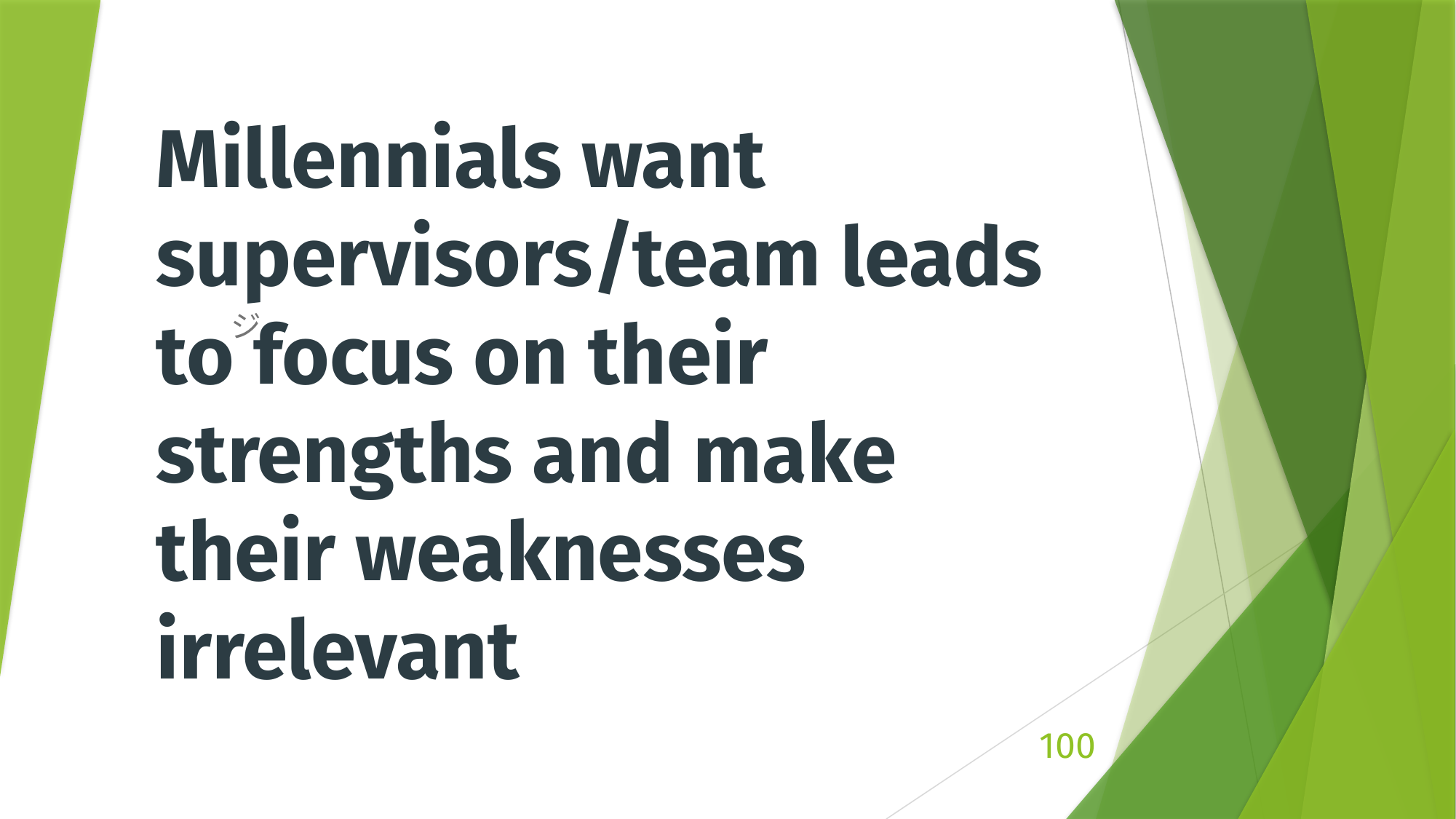

Millennials want supervisors/team leads to focus on their strengths and make their weaknesses irrelevant
ジ
100